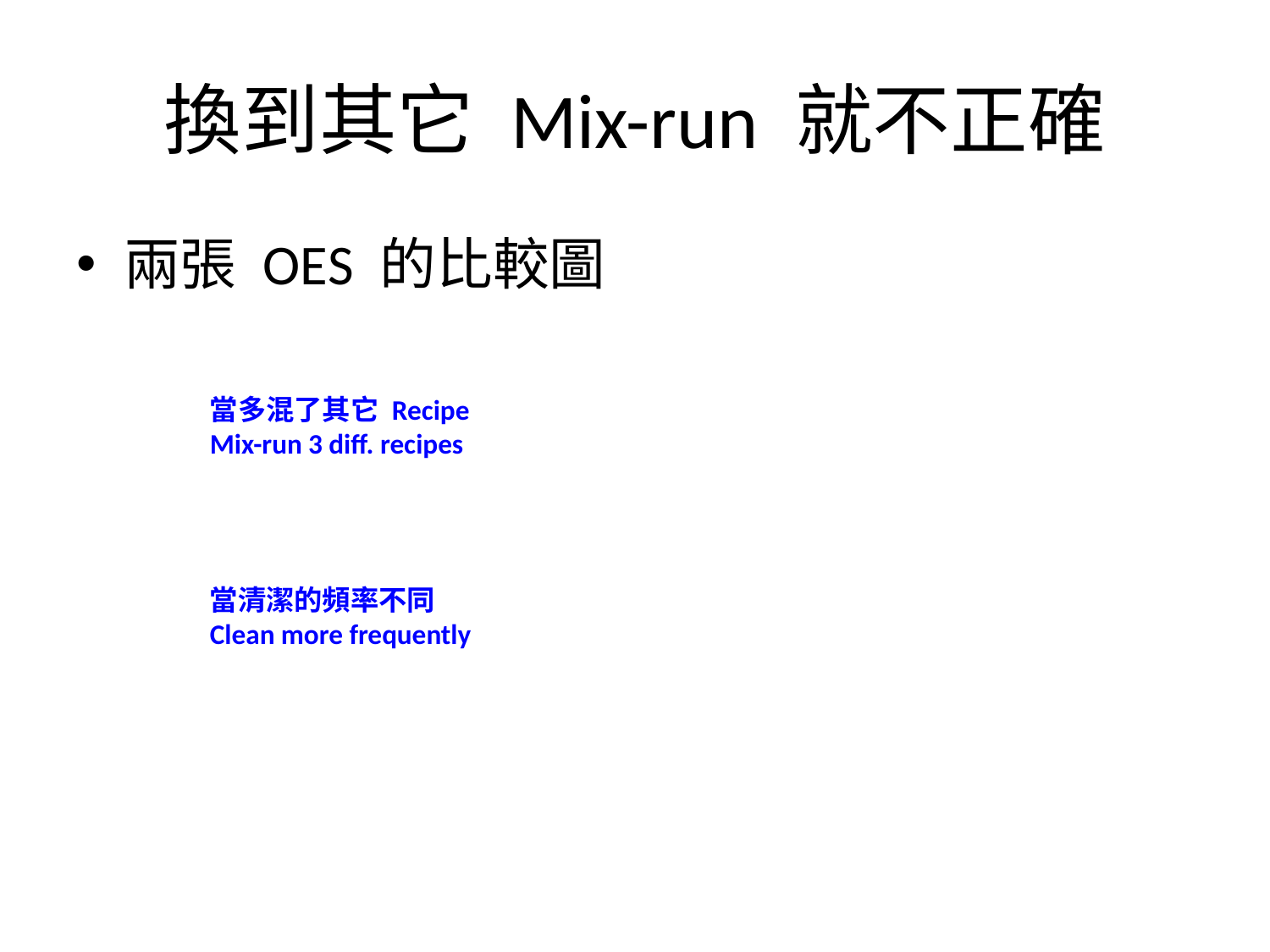

# 換到其它 Mix-run 就不正確
兩張 OES 的比較圖
當多混了其它 Recipe
Mix-run 3 diff. recipes
當清潔的頻率不同
Clean more frequently